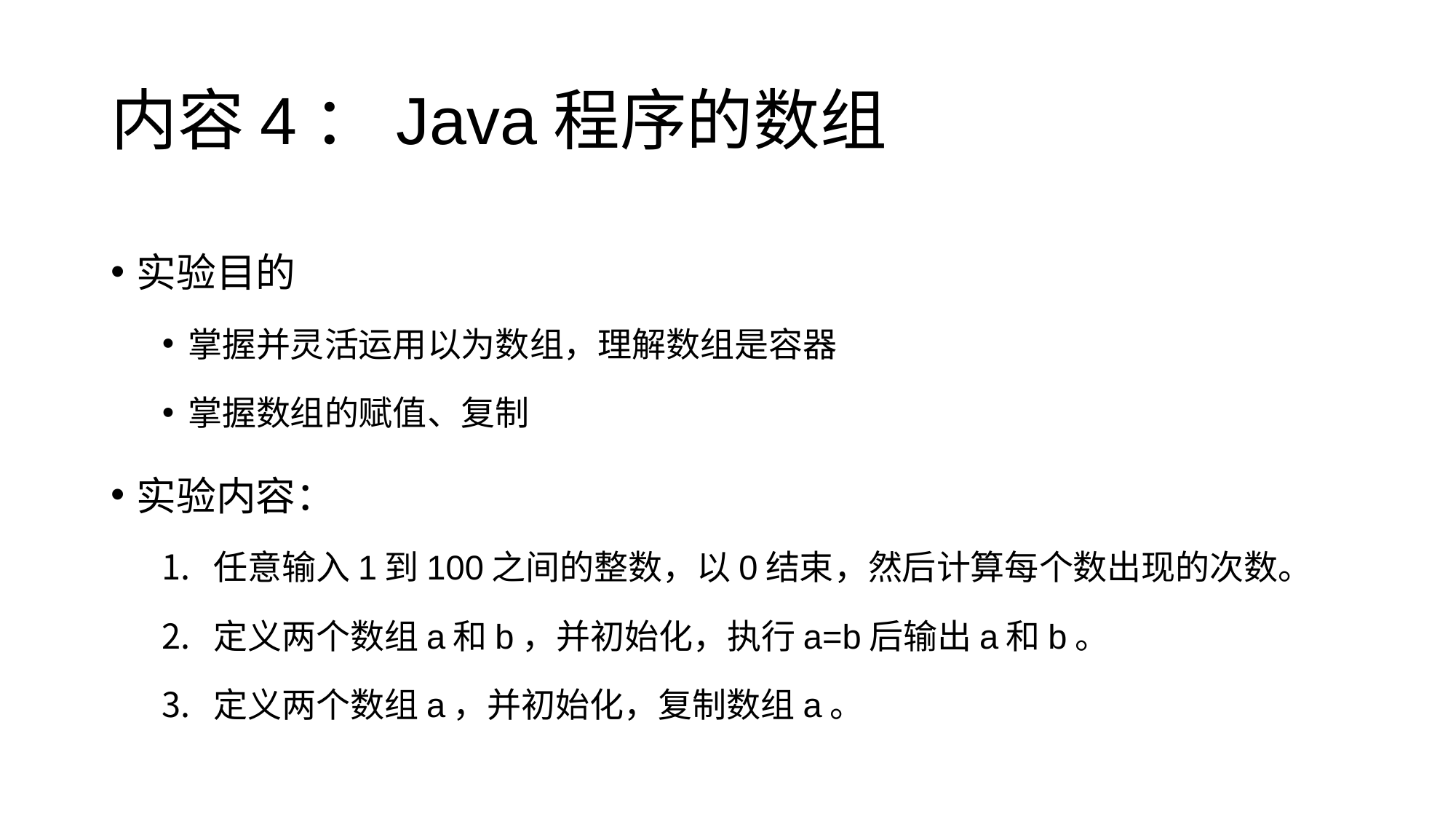

# 内容4：Java程序的数组
实验目的
掌握并灵活运用以为数组，理解数组是容器
掌握数组的赋值、复制
实验内容：
任意输入1到100之间的整数，以0结束，然后计算每个数出现的次数。
定义两个数组a和b，并初始化，执行a=b后输出a和b。
定义两个数组a，并初始化，复制数组a。